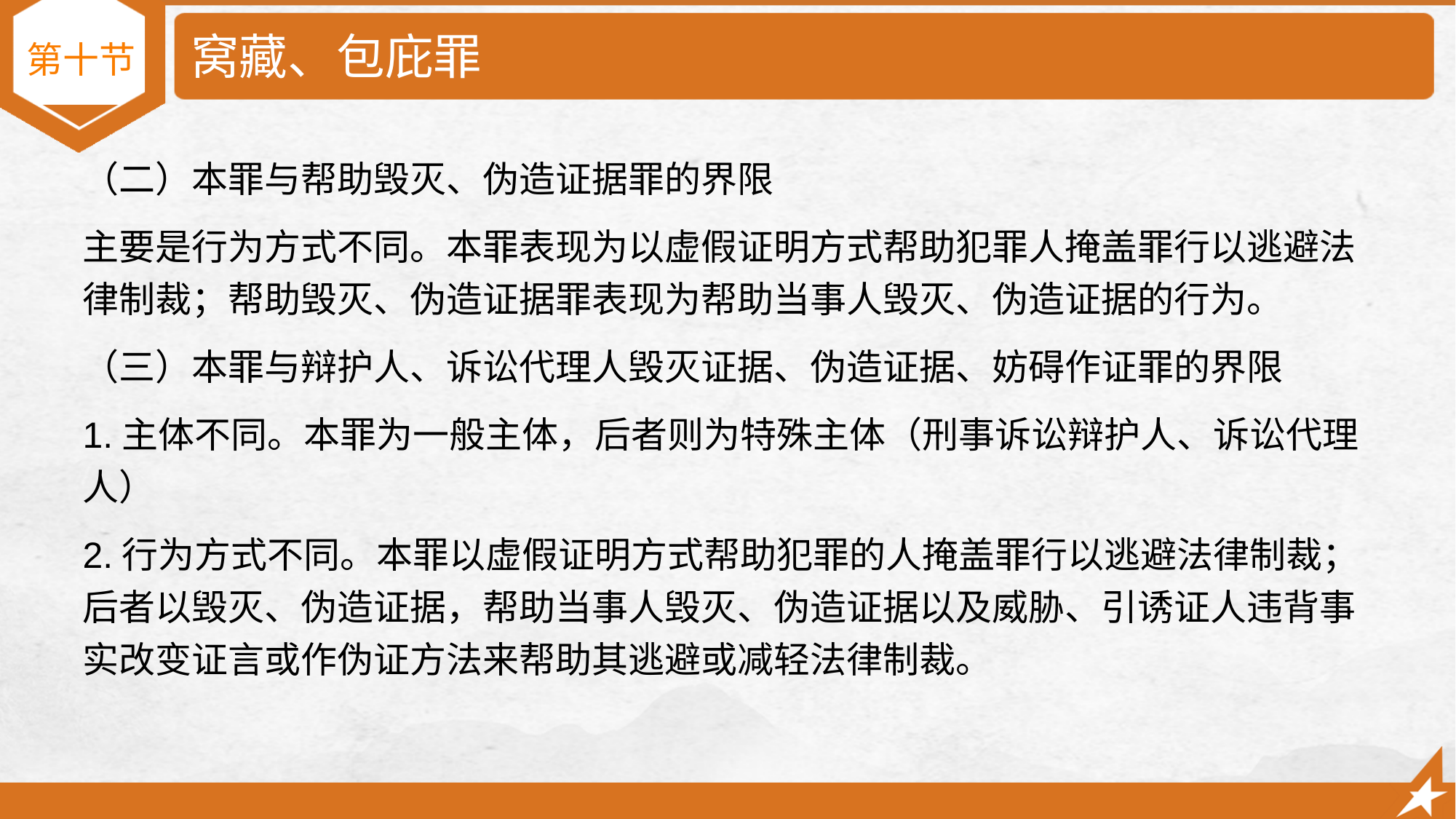

# 窝藏、包庇罪
第十节
（二）本罪与帮助毁灭、伪造证据罪的界限
主要是行为方式不同。本罪表现为以虚假证明方式帮助犯罪人掩盖罪行以逃避法律制裁；帮助毁灭、伪造证据罪表现为帮助当事人毁灭、伪造证据的行为。
（三）本罪与辩护人、诉讼代理人毁灭证据、伪造证据、妨碍作证罪的界限
1.主体不同。本罪为一般主体，后者则为特殊主体（刑事诉讼辩护人、诉讼代理人）
2.行为方式不同。本罪以虚假证明方式帮助犯罪的人掩盖罪行以逃避法律制裁；后者以毁灭、伪造证据，帮助当事人毁灭、伪造证据以及威胁、引诱证人违背事实改变证言或作伪证方法来帮助其逃避或减轻法律制裁。